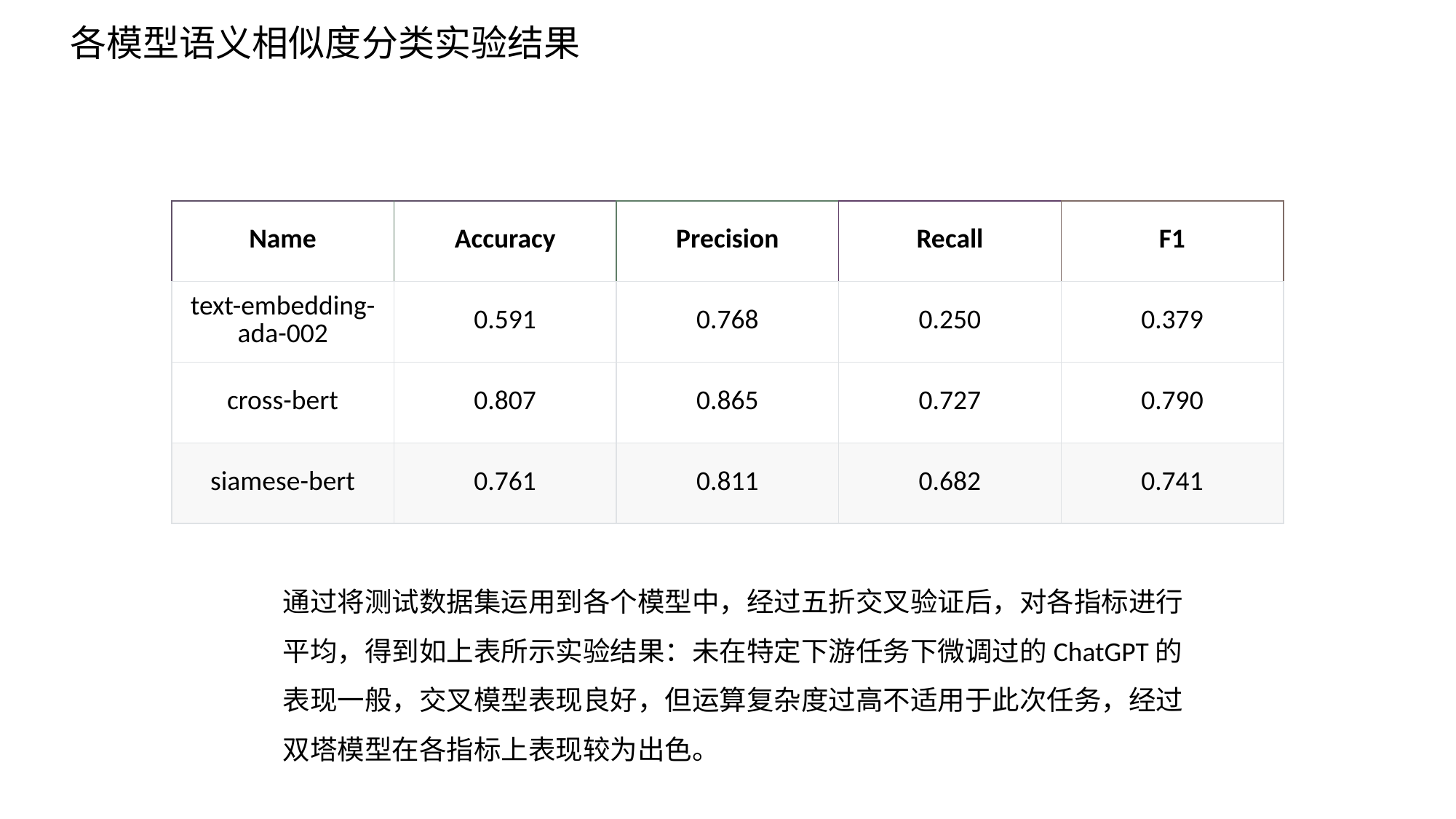

各模型语义相似度分类实验结果
| Name | Accuracy | Precision | Recall | F1 |
| --- | --- | --- | --- | --- |
| text-embedding-ada-002 | 0.591 | 0.768 | 0.250 | 0.379 |
| cross-bert | 0.807 | 0.865 | 0.727 | 0.790 |
| siamese-bert | 0.761 | 0.811 | 0.682 | 0.741 |
通过将测试数据集运用到各个模型中，经过五折交叉验证后，对各指标进行平均，得到如上表所示实验结果：未在特定下游任务下微调过的ChatGPT的表现一般，交叉模型表现良好，但运算复杂度过高不适用于此次任务，经过双塔模型在各指标上表现较为出色。